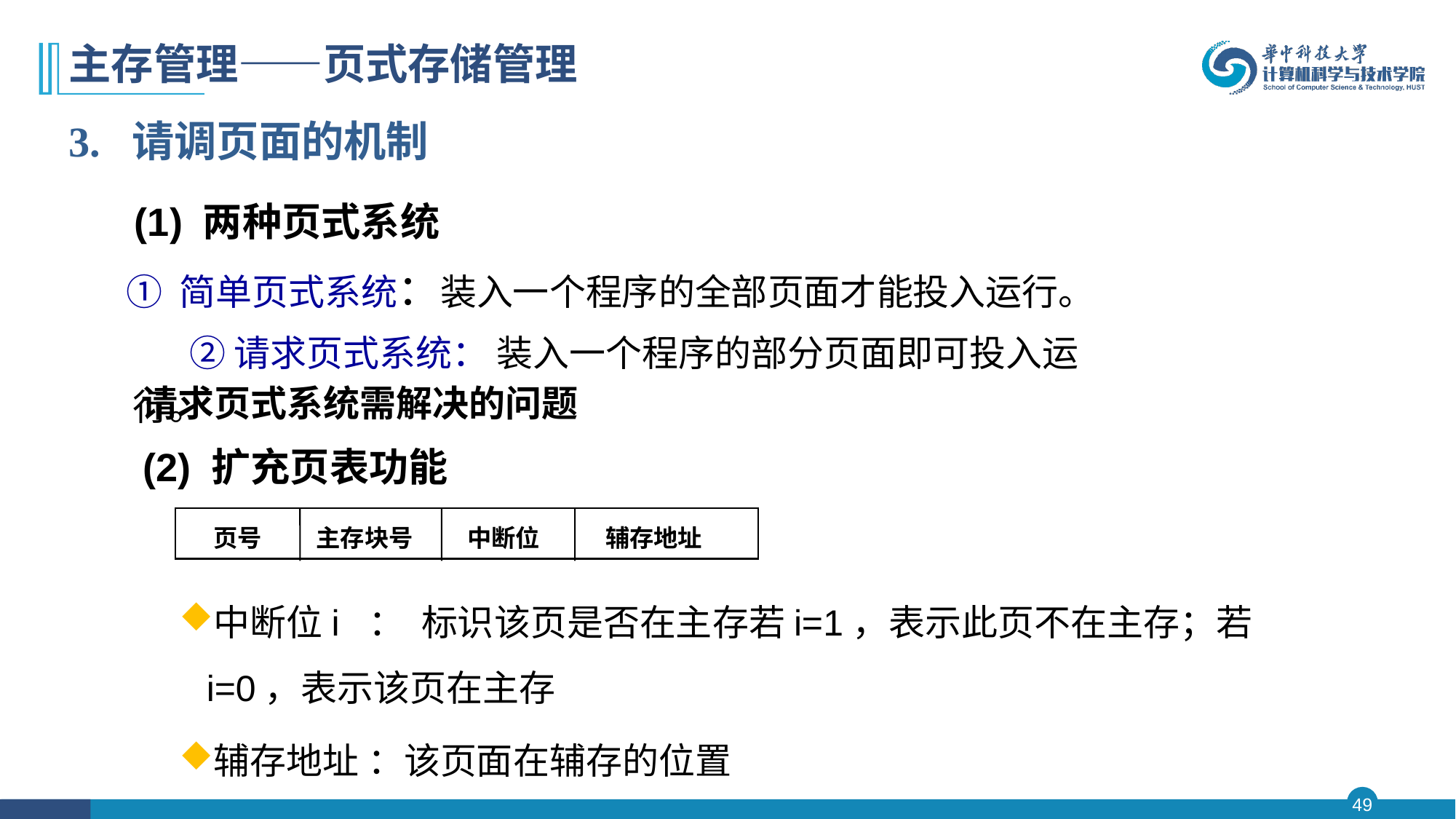

# 主存管理——页式存储管理
3.  请调页面的机制
      (1) 两种页式系统
       ① 简单页式系统：装入一个程序的全部页面才能投入运行。       ② 请求页式系统： 装入一个程序的部分页面即可投入运行。
   请求页式系统需解决的问题
(2) 扩充页表功能
    页号          主存块号          中断位            辅存地址

中断位i  ：  标识该页是否在主存若i=1，表示此页不在主存；若i=0，表示该页在主存
辅存地址 ：该页面在辅存的位置